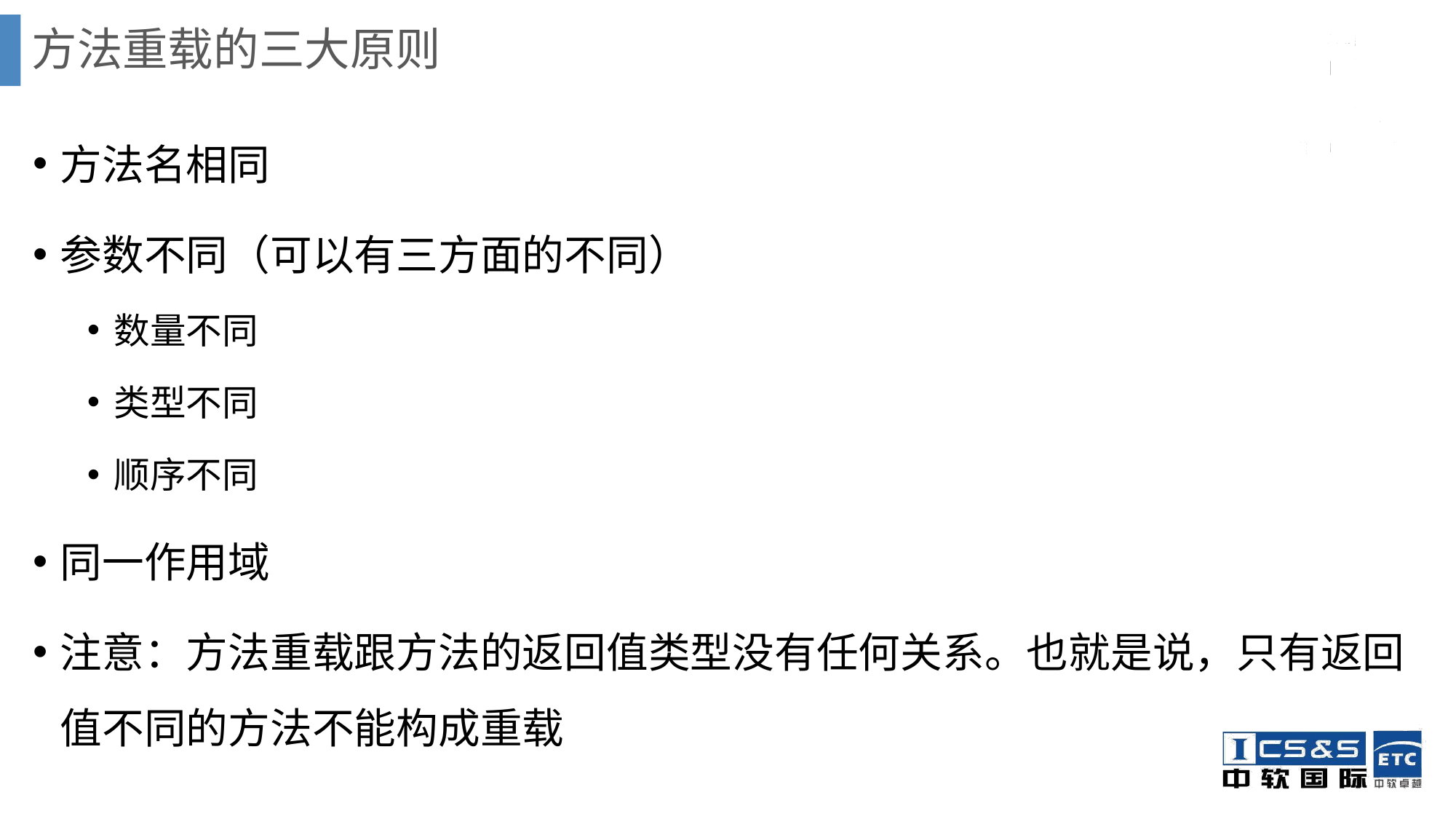

# 方法重载的三大原则
方法名相同
参数不同（可以有三方面的不同）
数量不同
类型不同
顺序不同
同一作用域
注意：方法重载跟方法的返回值类型没有任何关系。也就是说，只有返回值不同的方法不能构成重载